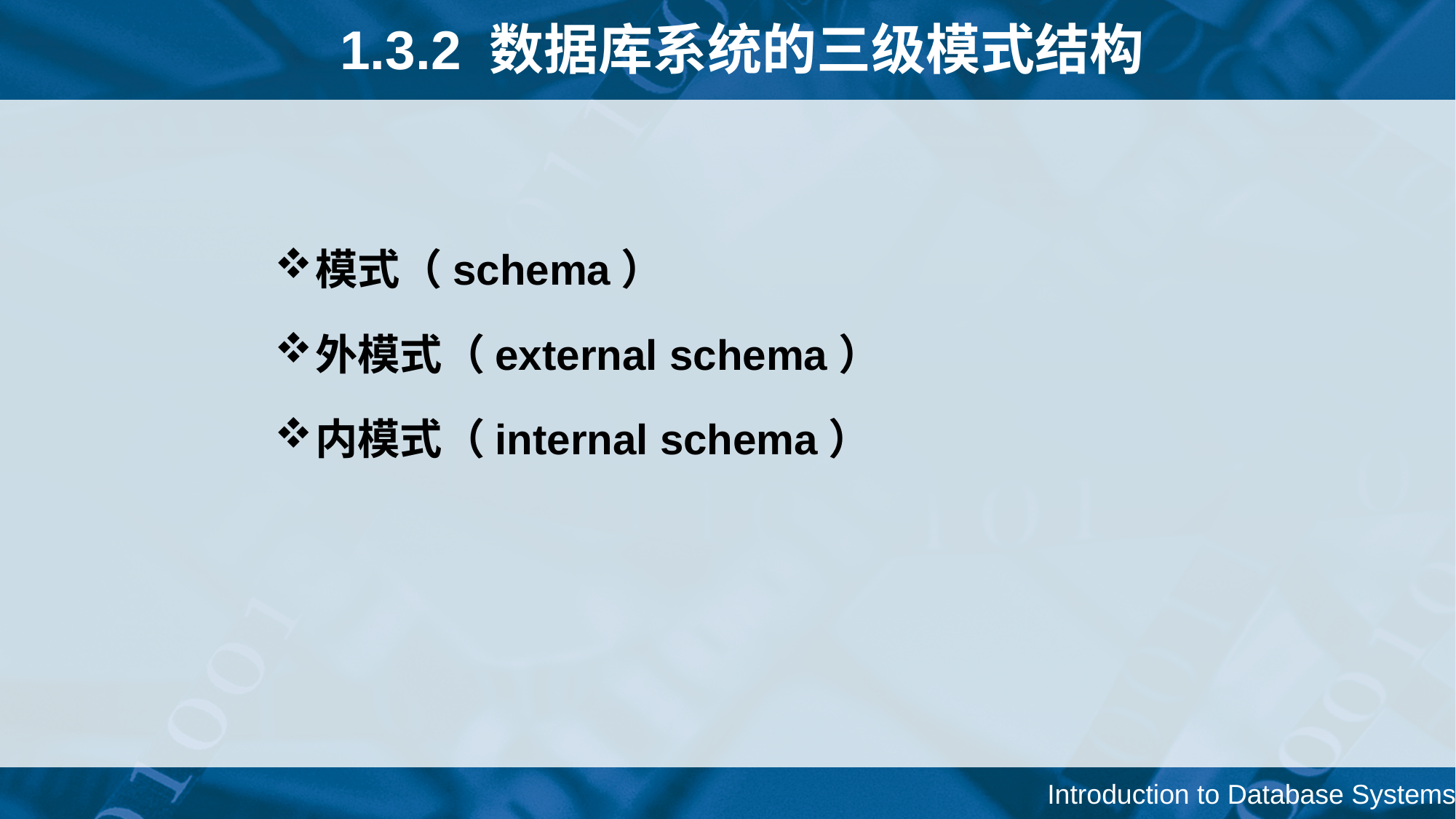

# 1.3.2 数据库系统的三级模式结构
模式（schema）
外模式（external schema）
内模式（internal schema）